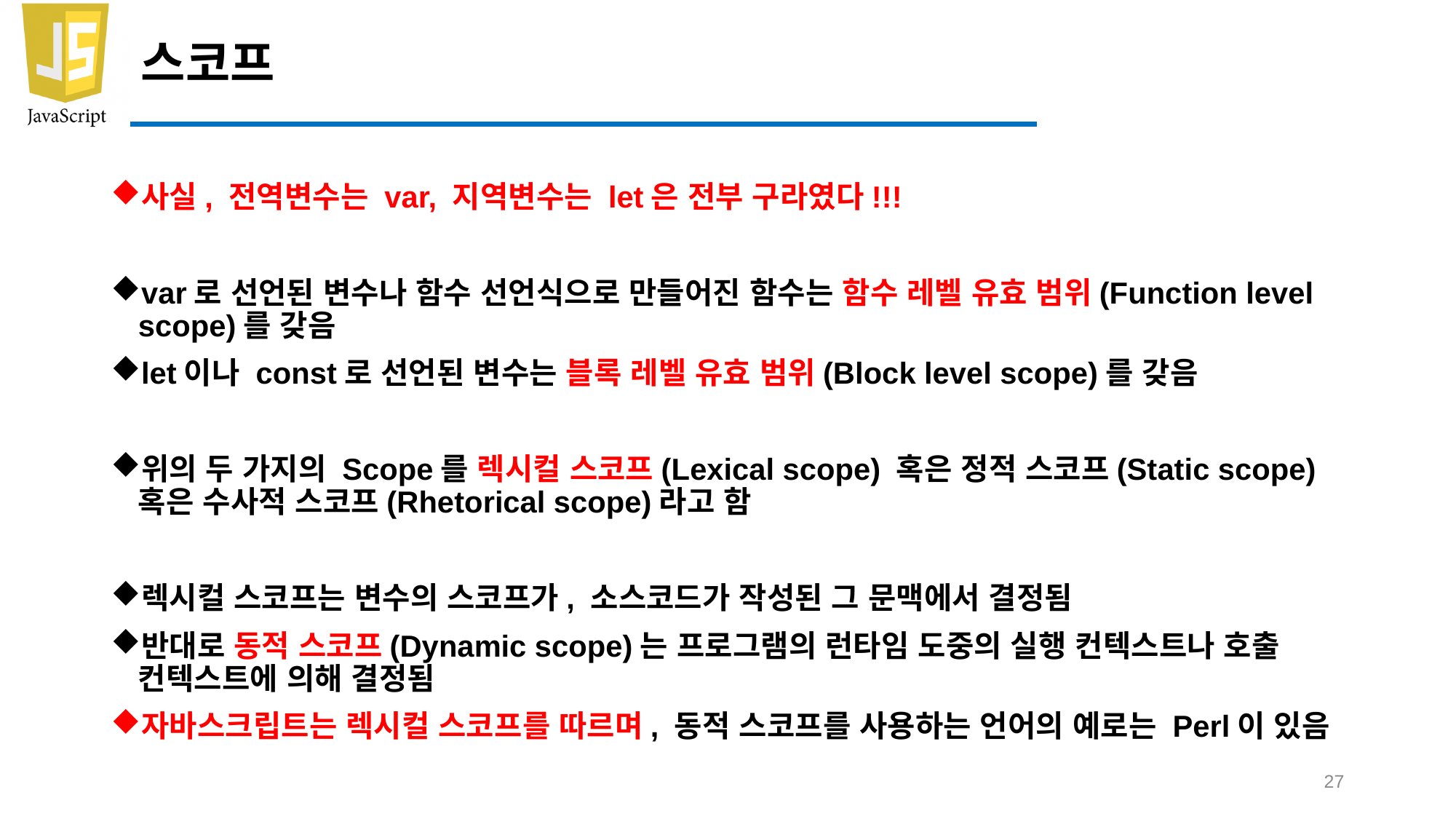

# 스코프
사실, 전역변수는 var, 지역변수는 let은 전부 구라였다!!!

var로 선언된 변수나 함수 선언식으로 만들어진 함수는 함수 레벨 유효 범위(Function level scope)를 갖음
let이나 const로 선언된 변수는 블록 레벨 유효 범위(Block level scope)를 갖음

위의 두 가지의 Scope를 렉시컬 스코프(Lexical scope) 혹은 정적 스코프(Static scope) 혹은 수사적 스코프(Rhetorical scope)라고 함

렉시컬 스코프는 변수의 스코프가, 소스코드가 작성된 그 문맥에서 결정됨
반대로 동적 스코프(Dynamic scope)는 프로그램의 런타임 도중의 실행 컨텍스트나 호출 컨텍스트에 의해 결정됨
자바스크립트는 렉시컬 스코프를 따르며, 동적 스코프를 사용하는 언어의 예로는 Perl이 있음
27